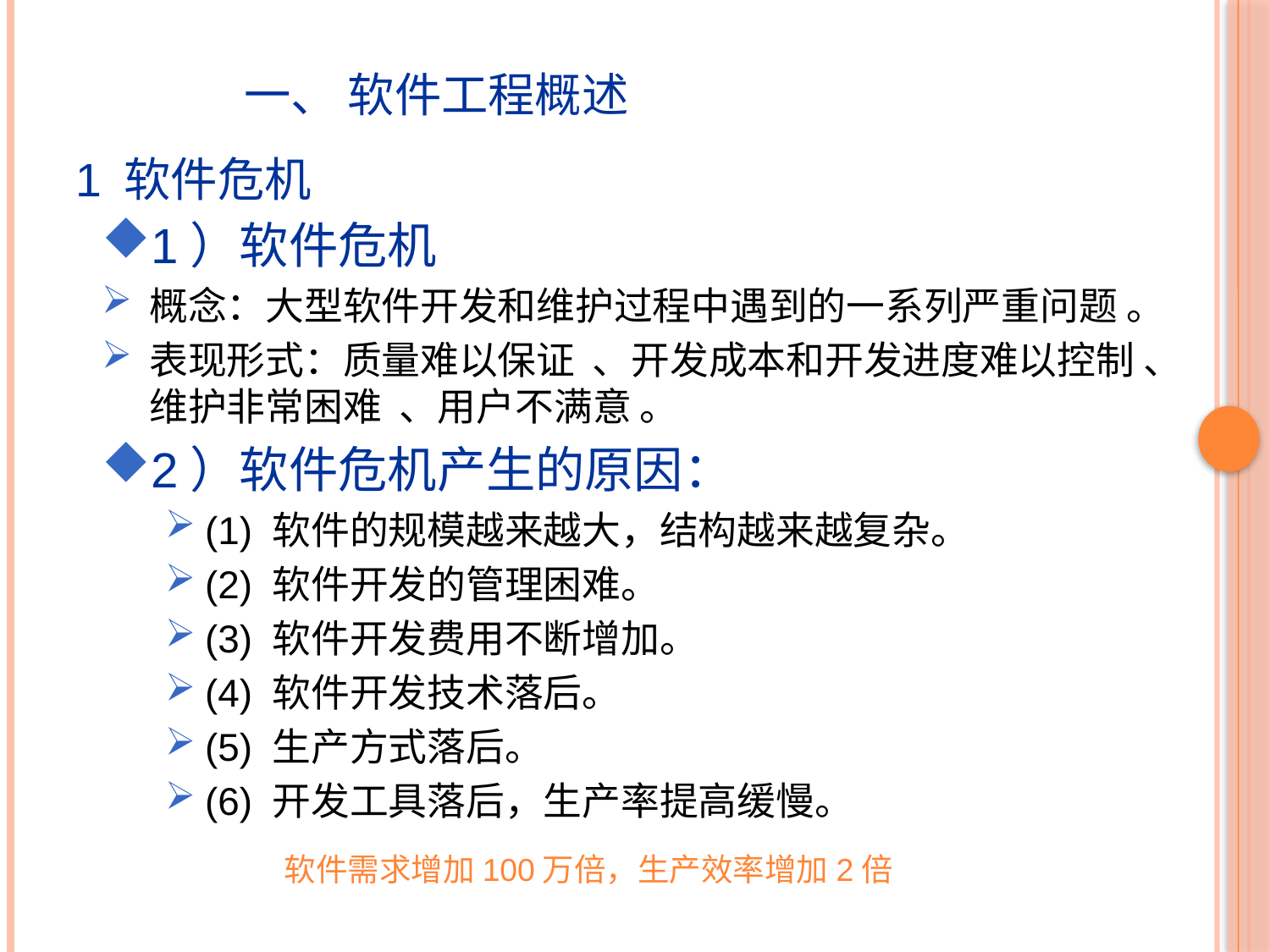

一、 软件工程概述
1 软件危机
1）软件危机
概念：大型软件开发和维护过程中遇到的一系列严重问题 。
表现形式：质量难以保证  、开发成本和开发进度难以控制 、维护非常困难  、用户不满意 。
2）软件危机产生的原因：
(1) 软件的规模越来越大，结构越来越复杂。
(2) 软件开发的管理困难。
(3) 软件开发费用不断增加。
(4) 软件开发技术落后。
(5) 生产方式落后。
(6) 开发工具落后，生产率提高缓慢。
软件需求增加100万倍，生产效率增加2倍